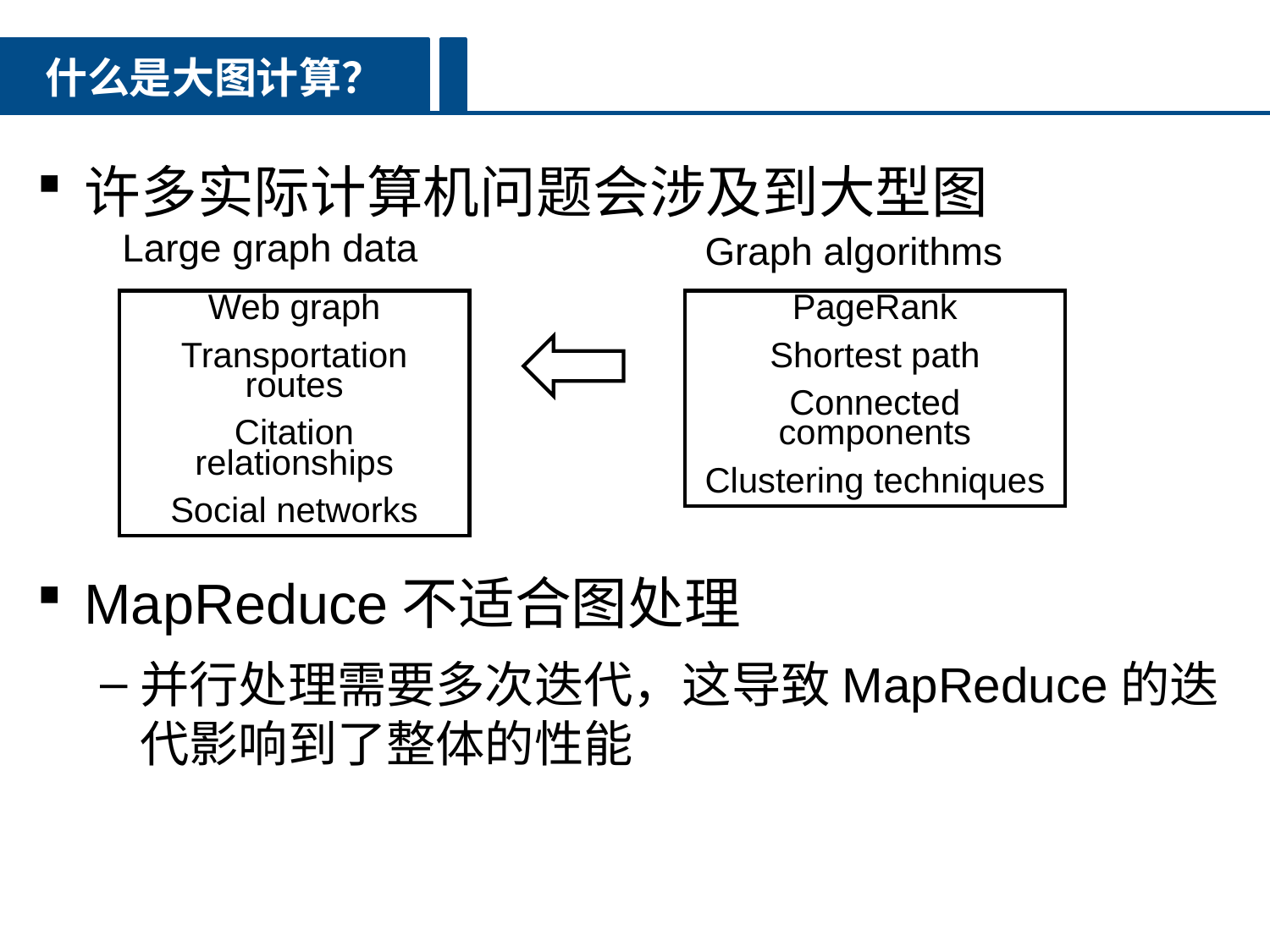

什么是大图计算？

许多实际计算机问题会涉及到大型图

MapReduce不适合图处理
并行处理需要多次迭代，这导致MapReduce的迭代影响到了整体的性能
Large graph data
Graph algorithms
Web graph
Transportation routes
Citation relationships
Social networks
PageRank
Shortest path
Connected components
Clustering techniques